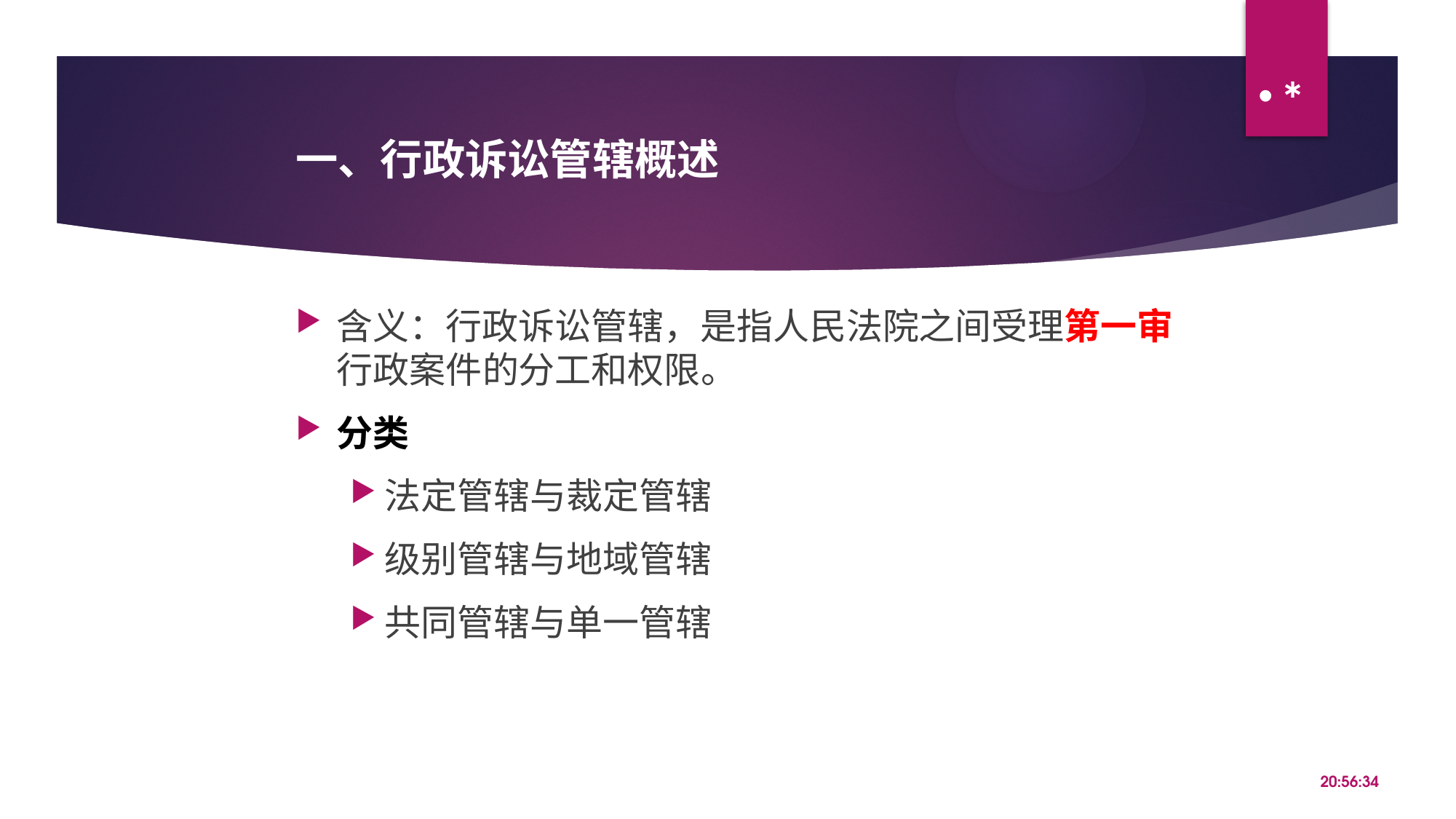

*
一、行政诉讼管辖概述
含义：行政诉讼管辖，是指人民法院之间受理第一审行政案件的分工和权限。
分类
法定管辖与裁定管辖
级别管辖与地域管辖
共同管辖与单一管辖
20:56:34